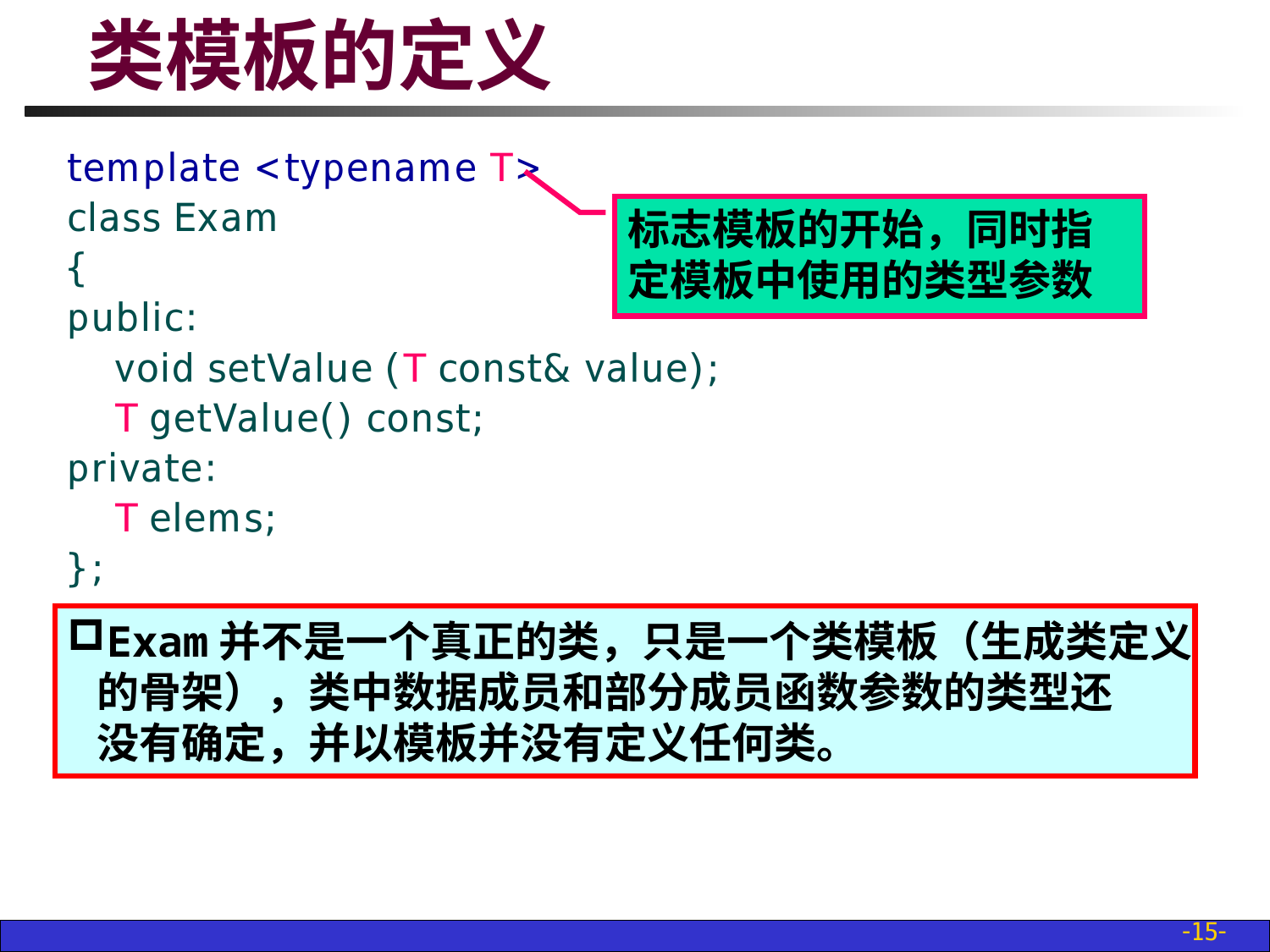

# 类模板的定义
template <typename T>
class Exam
{
public:
	void setValue (T const& value);
	T getValue() const;
private:
	T elems;
};
标志模板的开始，同时指定模板中使用的类型参数
Exam并不是一个真正的类，只是一个类模板（生成类定义
  的骨架），类中数据成员和部分成员函数参数的类型还
  没有确定，并以模板并没有定义任何类。
-15-